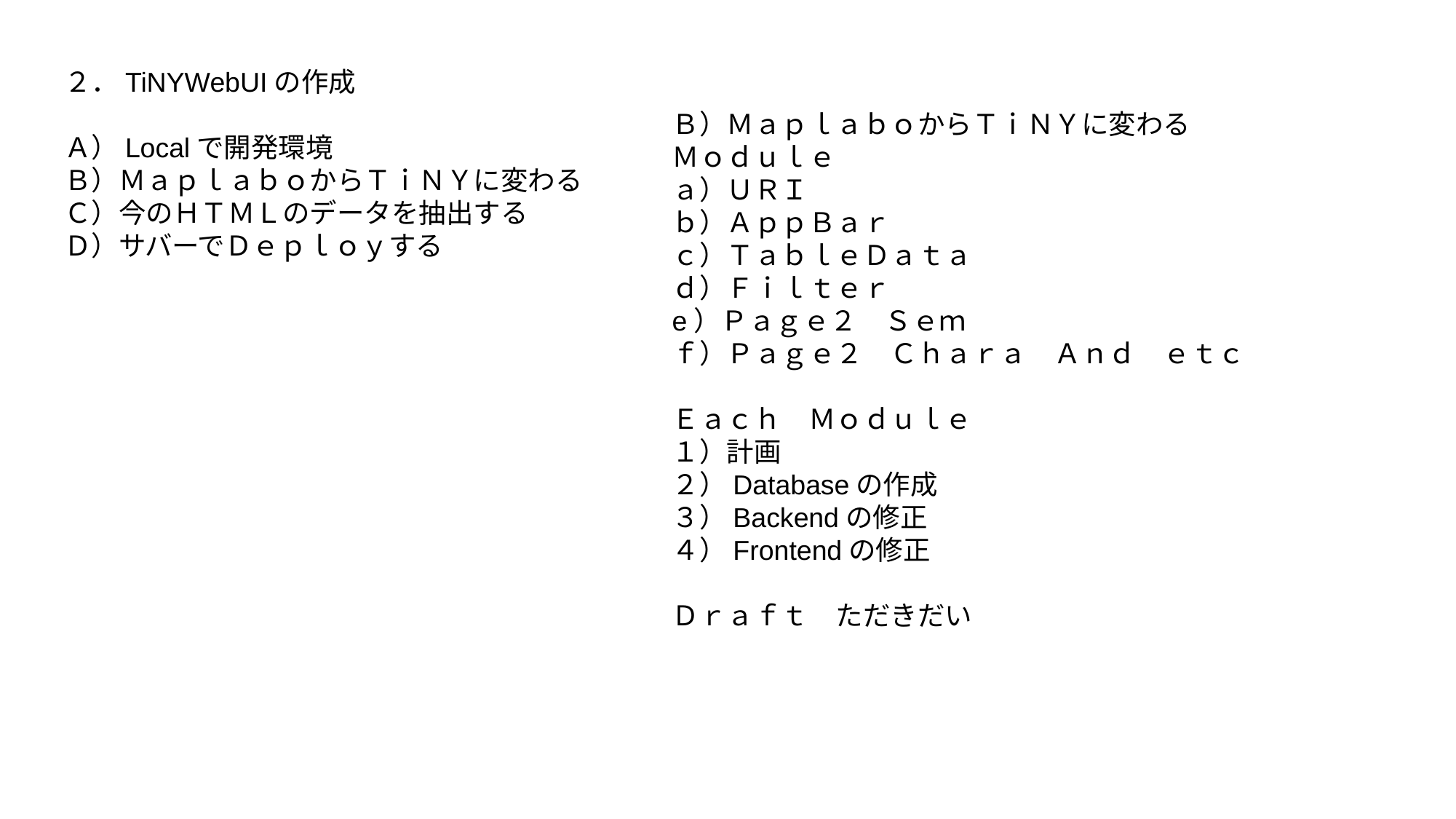

２．TiNYWebUIの作成

Ａ）Localで開発環境
Ｂ）ＭａｐｌａｂｏからＴｉＮＹに変わる
Ｃ）今のＨＴＭＬのデータを抽出する
Ｄ）サバーでＤｅｐｌｏｙする

Ｂ）ＭａｐｌａｂｏからＴｉＮＹに変わる
Ｍｏｄｕｌｅ
ａ）ＵＲＩ
ｂ）ＡｐｐＢａｒ
ｃ）ＴａｂｌｅＤａｔａ
ｄ）Ｆｉｌｔｅｒ
e）Ｐａｇｅ２　Ｓｅｍ
ｆ）Ｐａｇｅ２　Ｃｈａｒａ　Ａｎｄ　ｅｔｃ

Ｅａｃｈ　Ｍｏｄｕｌｅ
１）計画
２）Databaseの作成
３）Backendの修正
４）Frontendの修正

Ｄｒａｆｔ　ただきだい